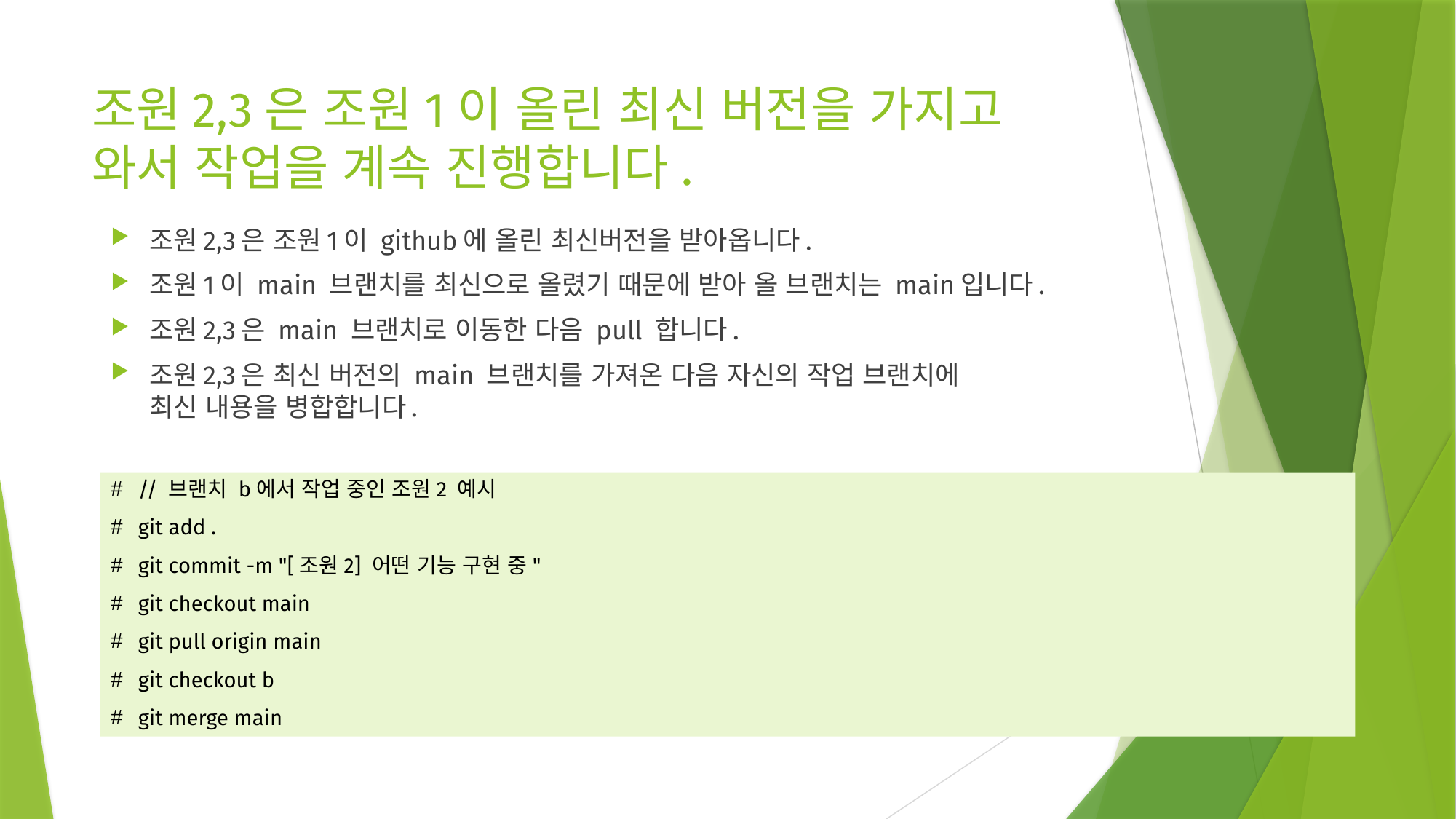

# 조원2,3은 조원1이 올린 최신 버전을 가지고 와서 작업을 계속 진행합니다.
조원2,3은 조원1이 github에 올린 최신버전을 받아옵니다.
조원1이 main 브랜치를 최신으로 올렸기 때문에 받아 올 브랜치는 main입니다.
조원2,3은 main 브랜치로 이동한 다음 pull 합니다.
조원2,3은 최신 버전의 main 브랜치를 가져온 다음 자신의 작업 브랜치에
최신 내용을 병합합니다.
// 브랜치 b에서 작업 중인 조원2 예시
git add .
git commit -m "[조원2] 어떤 기능 구현 중"
git checkout main
git pull origin main
git checkout b
git merge main